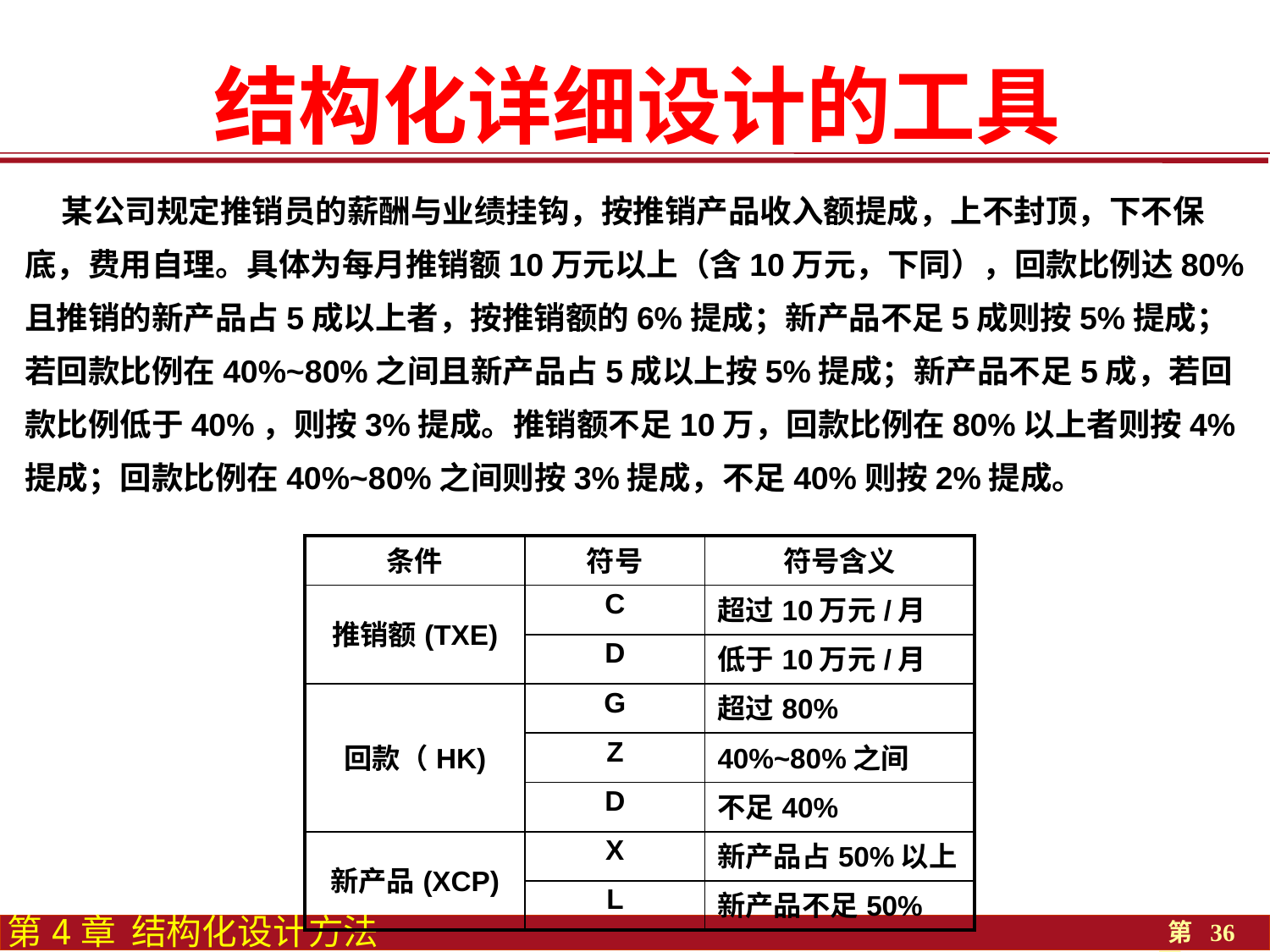

#
结构化详细设计的工具
    某公司规定推销员的薪酬与业绩挂钩，按推销产品收入额提成，上不封顶，下不保底，费用自理。具体为每月推销额10万元以上（含10万元，下同），回款比例达80%且推销的新产品占5成以上者，按推销额的6%提成；新产品不足5成则按5%提成；若回款比例在40%~80%之间且新产品占5成以上按5%提成；新产品不足5成，若回款比例低于40%，则按3%提成。推销额不足10万，回款比例在80%以上者则按4%提成；回款比例在40%~80%之间则按3%提成，不足40%则按2%提成。
| 条件 | 符号 | 符号含义 |
| --- | --- | --- |
| 推销额(TXE) | C | 超过10万元/月 |
|  | D | 低于10万元/月 |
| 回款（HK) | G | 超过80% |
|  | Z | 40%~80%之间 |
|  | D | 不足40% |
| 新产品(XCP) | X | 新产品占50%以上 |
|  | L | 新产品不足50% |